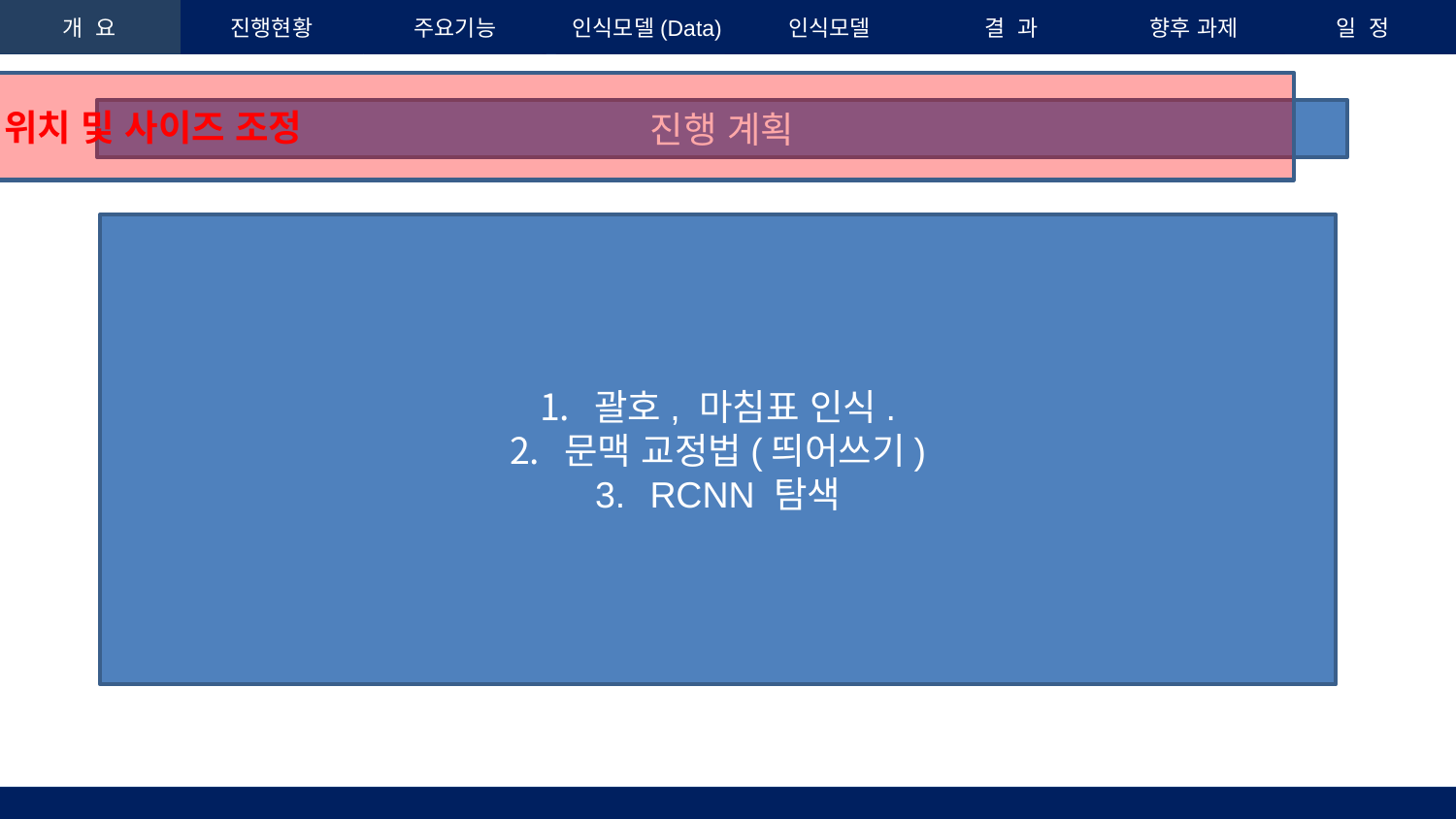

개  요
진행현황

주요기능

인식모델(Data)

인식모델

결  과

향후 과제

일  정
위치 및 사이즈 조정
진행 계획
괄호, 마침표 인식.
문맥 교정법(띄어쓰기)
RCNN 탐색